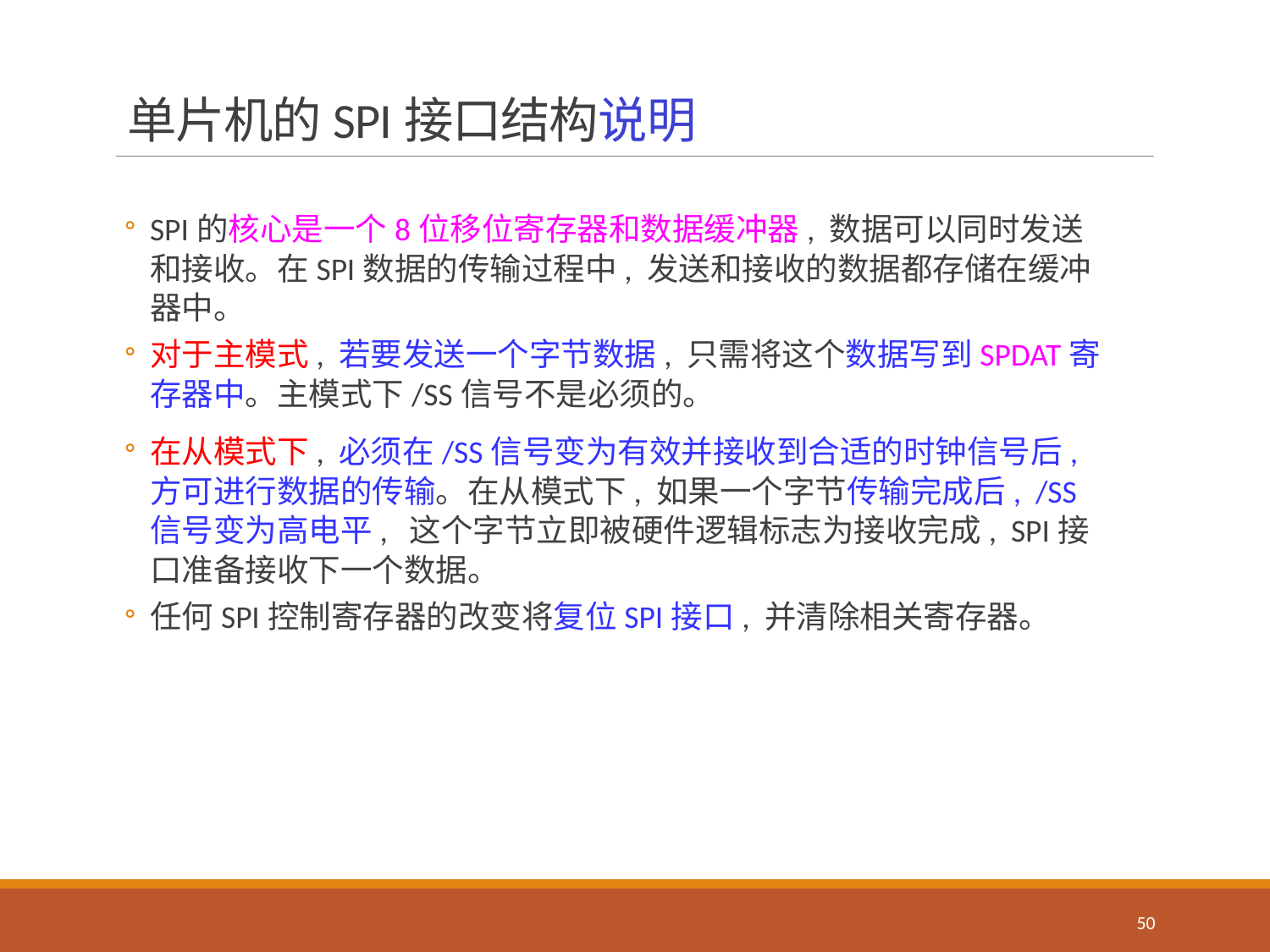

# 单片机的SPI接口结构说明
SPI的核心是一个8位移位寄存器和数据缓冲器, 数据可以同时发送和接收。在SPI数据的传输过程中, 发送和接收的数据都存储在缓冲器中。
对于主模式, 若要发送一个字节数据, 只需将这个数据写到SPDAT寄存器中。主模式下/SS信号不是必须的。
在从模式下, 必须在/SS信号变为有效并接收到合适的时钟信号后, 方可进行数据的传输。在从模式下, 如果一个字节传输完成后,  /SS信号变为高电平,  这个字节立即被硬件逻辑标志为接收完成,  SPI接口准备接收下一个数据。
任何SPI控制寄存器的改变将复位SPI接口, 并清除相关寄存器。

50